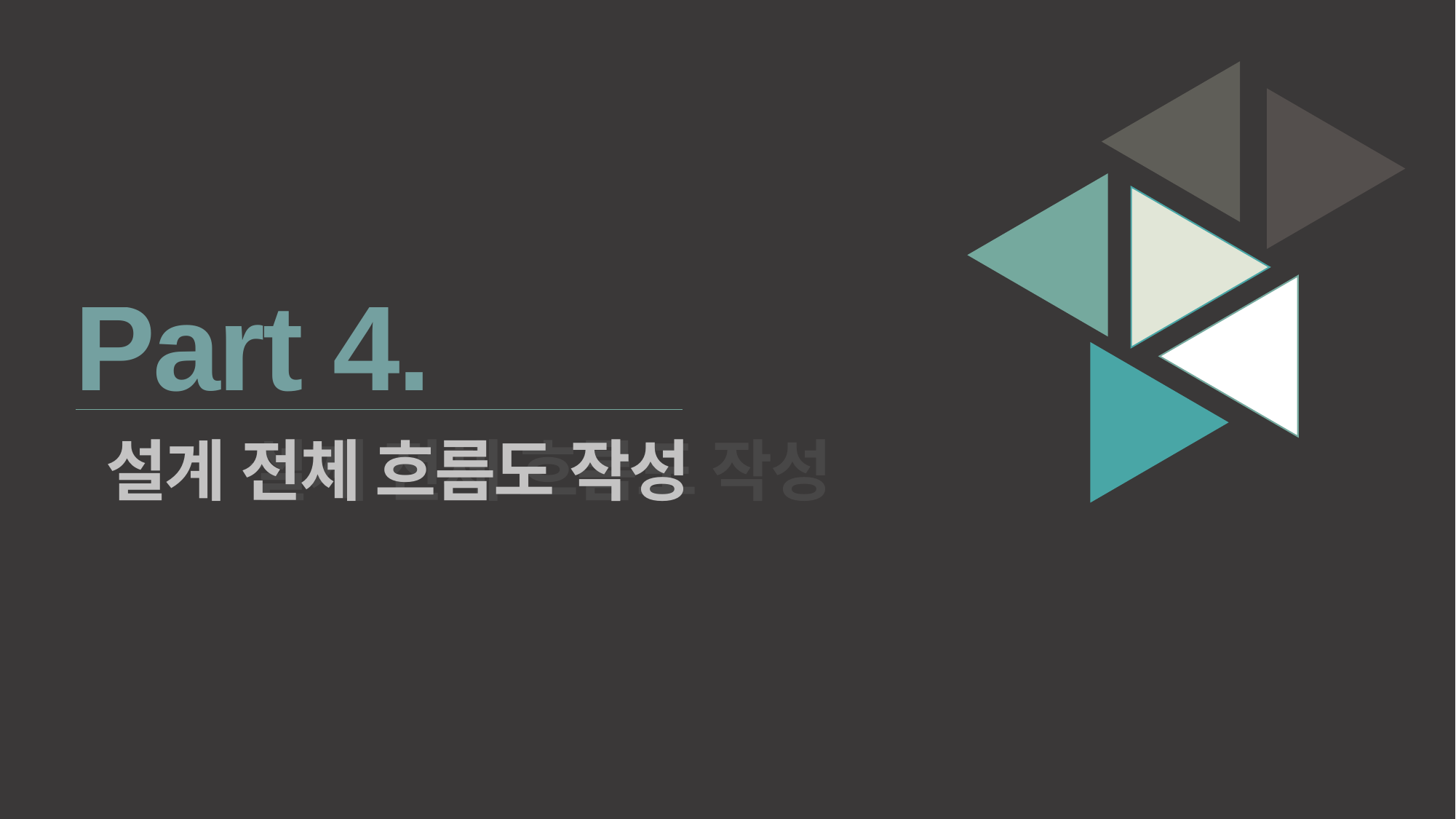

Part 4.
설계 전체 흐름도 작성
설계 전체 흐름도 작성
9